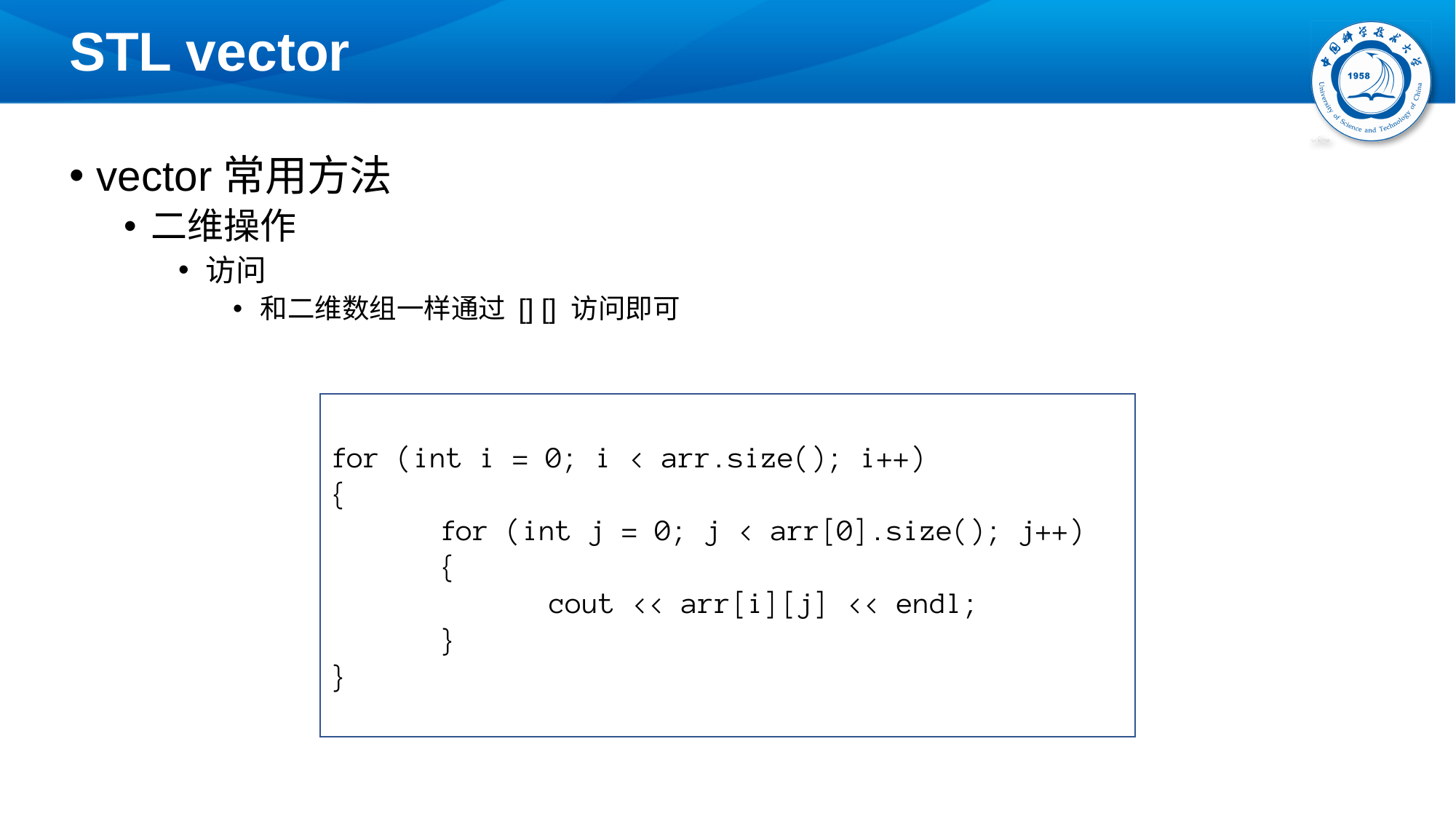

# STL vector
vector常用方法
二维操作
访问
和二维数组一样通过 [] [] 访问即可

for (int i = 0; i < arr.size(); i++)
{
	for (int j = 0; j < arr[0].size(); j++)
	{
		cout << arr[i][j] << endl;
	}
}